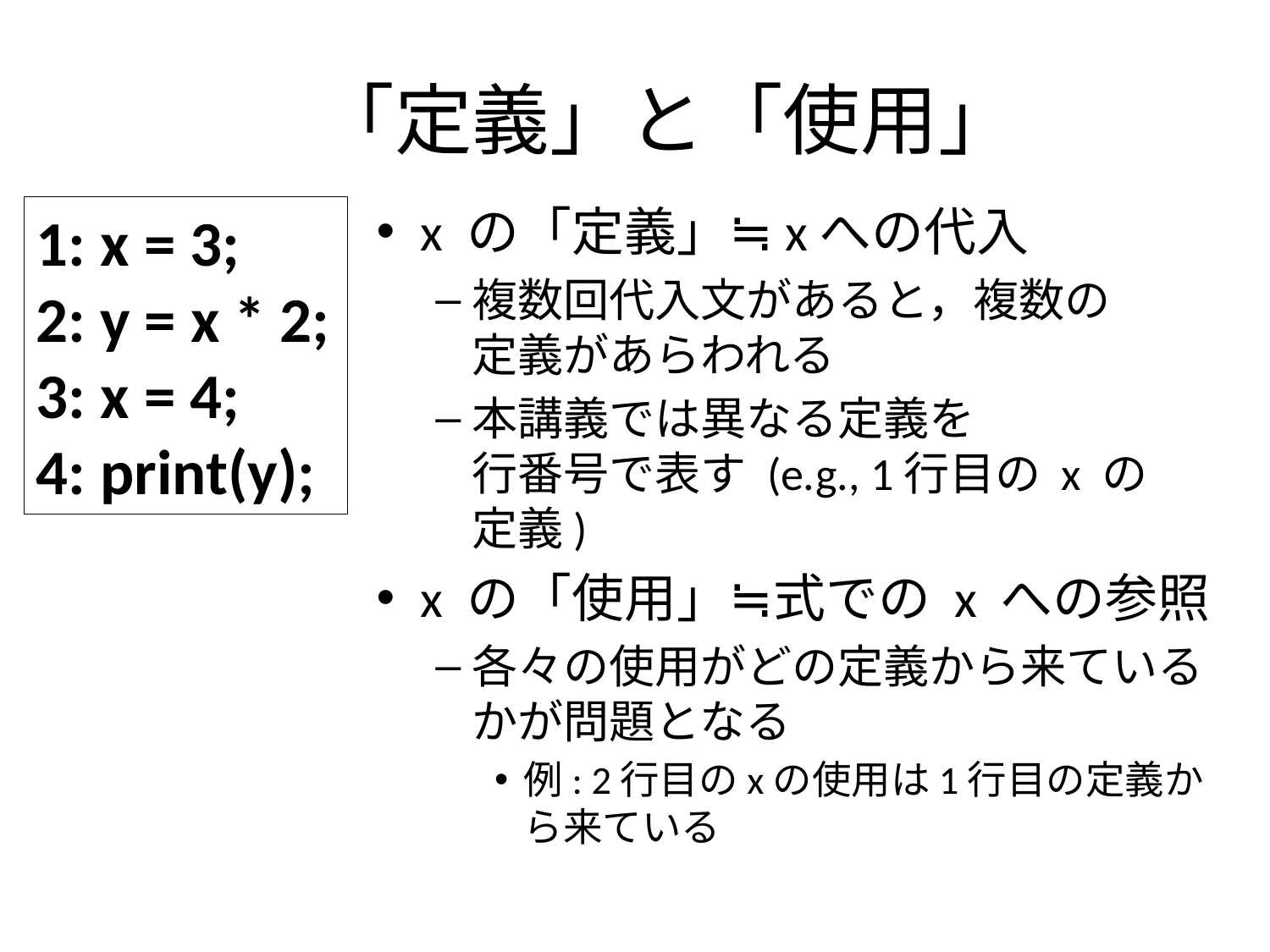

# 「定義」と「使用」
x の「定義」≒xへの代入
複数回代入文があると，複数の
定義があらわれる
本講義では異なる定義を
行番号で表す (e.g., 1行目の x の
定義)
x の「使用」≒式での x への参照
各々の使用がどの定義から来ているかが問題となる
例: 2行目のxの使用は1行目の定義から来ている
1: x = 3;
2: y = x * 2;
3: x = 4;
4: print(y);